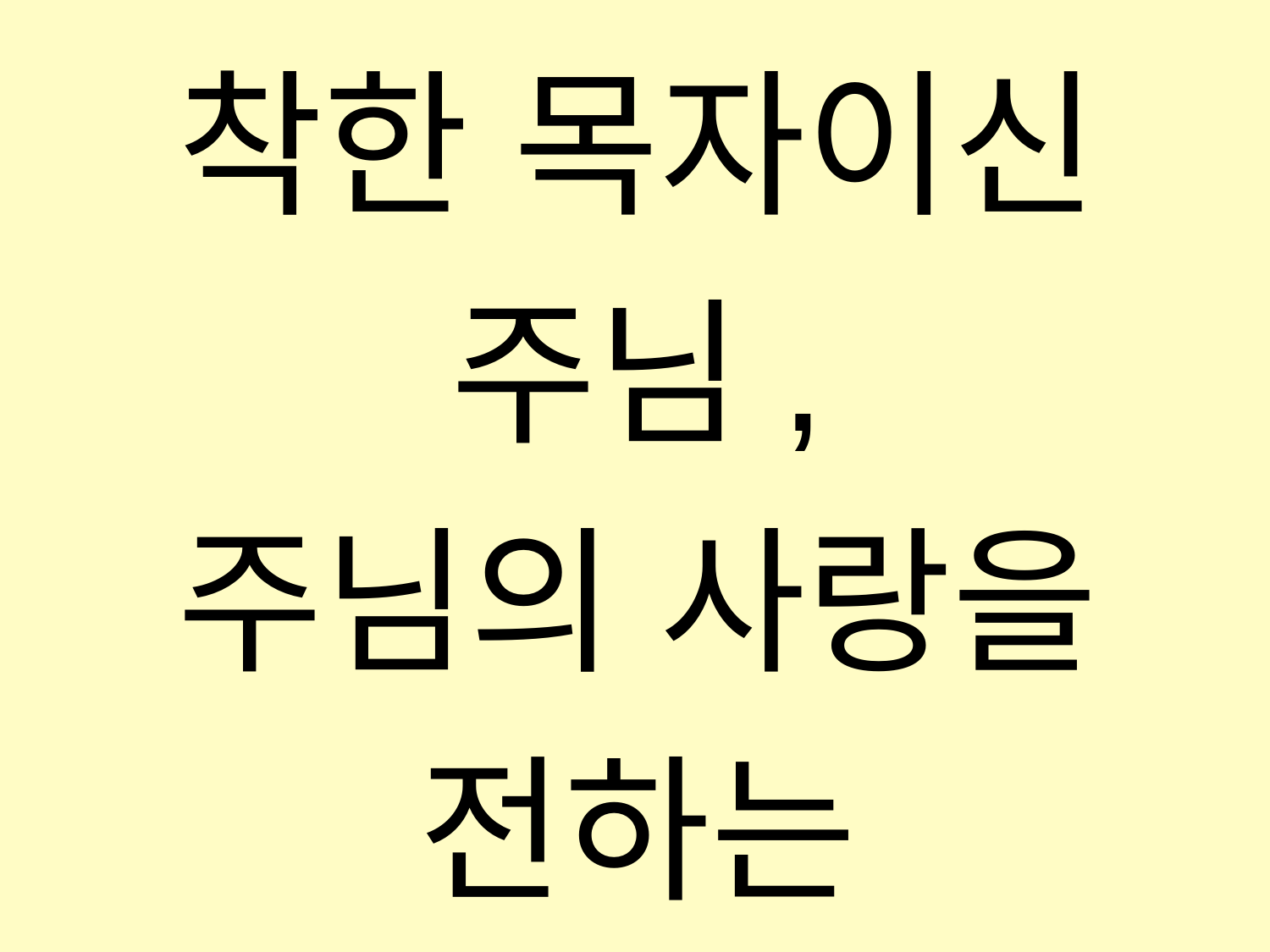

착한 목자이신 주님,
주님의 사랑을 전하는
신부님을 위하여 기도드리니,
신부님이 언제나 감사와